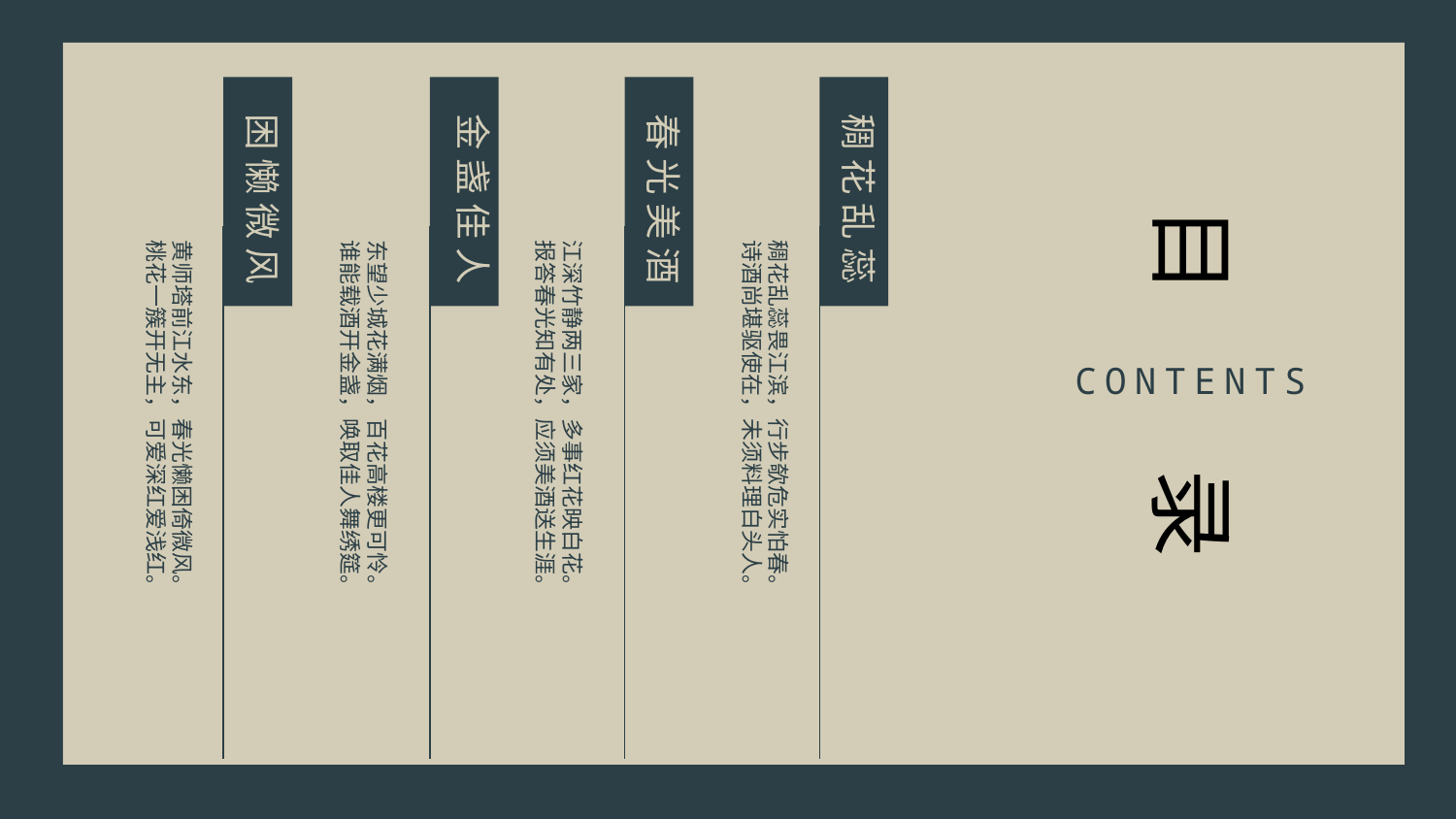

困懒微风
金盏佳人
春光美酒
稠花乱蕊
目
黄师塔前江水东，春光懒困倚微风。
桃花一簇开无主，可爱深红爱浅红。
东望少城花满烟，百花高楼更可怜。
谁能载酒开金盏，唤取佳人舞绣筵。

江深竹静两三家，多事红花映白花。
报答春光知有处，应须美酒送生涯。
稠花乱蕊畏江滨，行步欹危实怕春。
诗酒尚堪驱使在，未须料理白头人。
CONTENTS
录